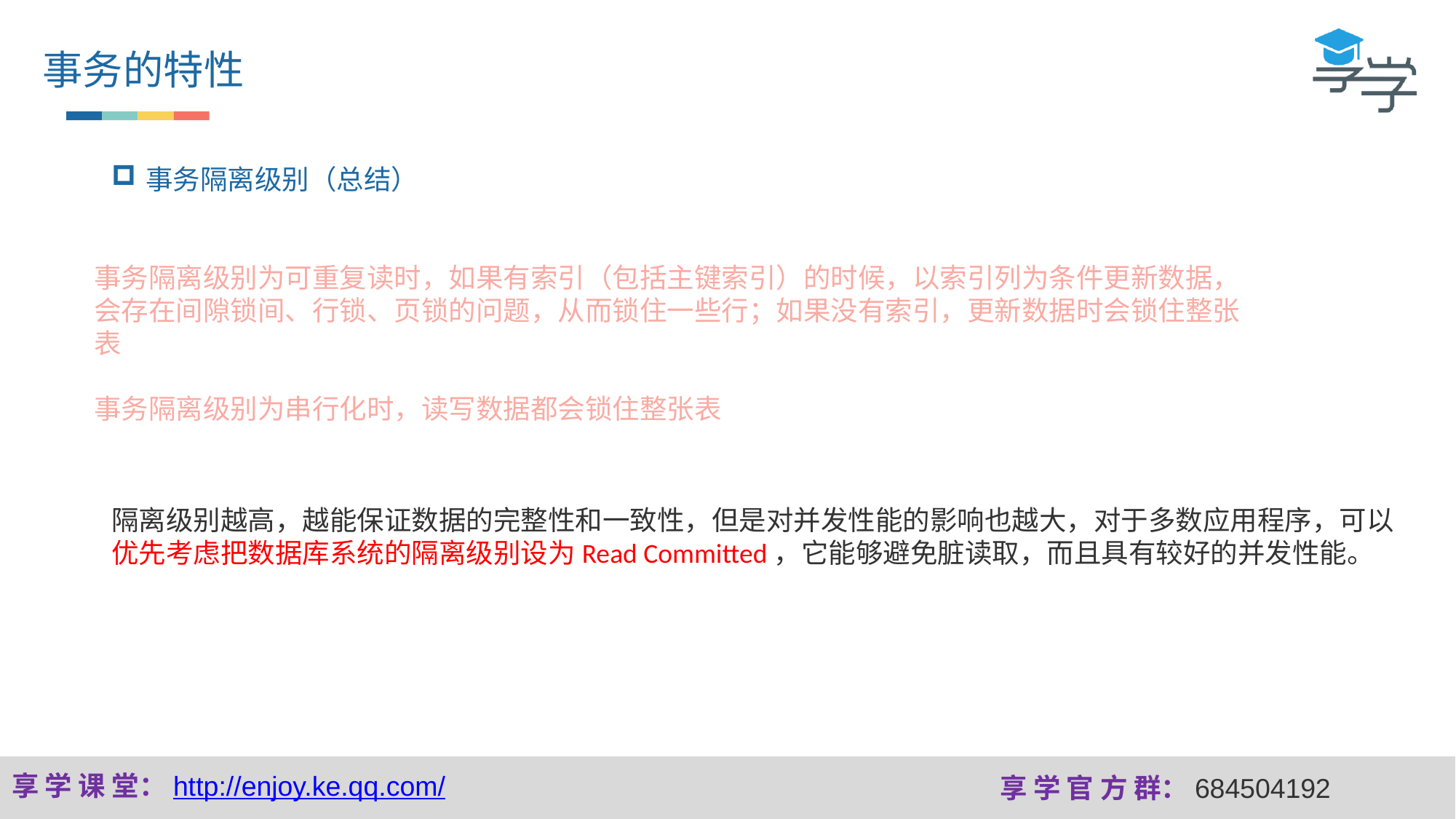

事务的特性

事务隔离级别（总结）
事务隔离级别为可重复读时，如果有索引（包括主键索引）的时候，以索引列为条件更新数据，会存在间隙锁间、行锁、页锁的问题，从而锁住一些行；如果没有索引，更新数据时会锁住整张表

事务隔离级别为串行化时，读写数据都会锁住整张表

隔离级别越高，越能保证数据的完整性和一致性，但是对并发性能的影响也越大，对于多数应用程序，可以优先考虑把数据库系统的隔离级别设为Read Committed，它能够避免脏读取，而且具有较好的并发性能。